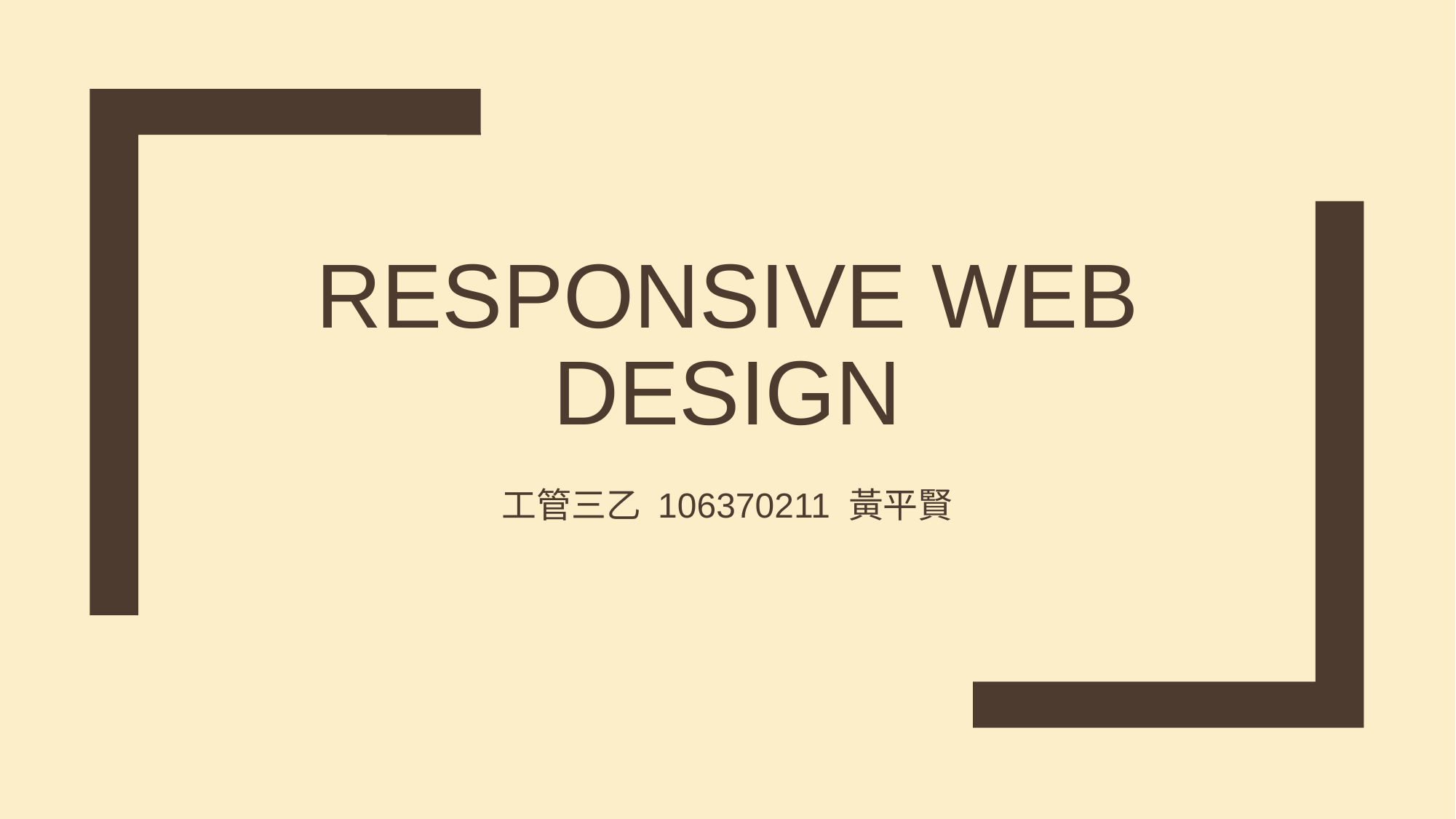

# Responsive web design
工管三乙 106370211 黃平賢